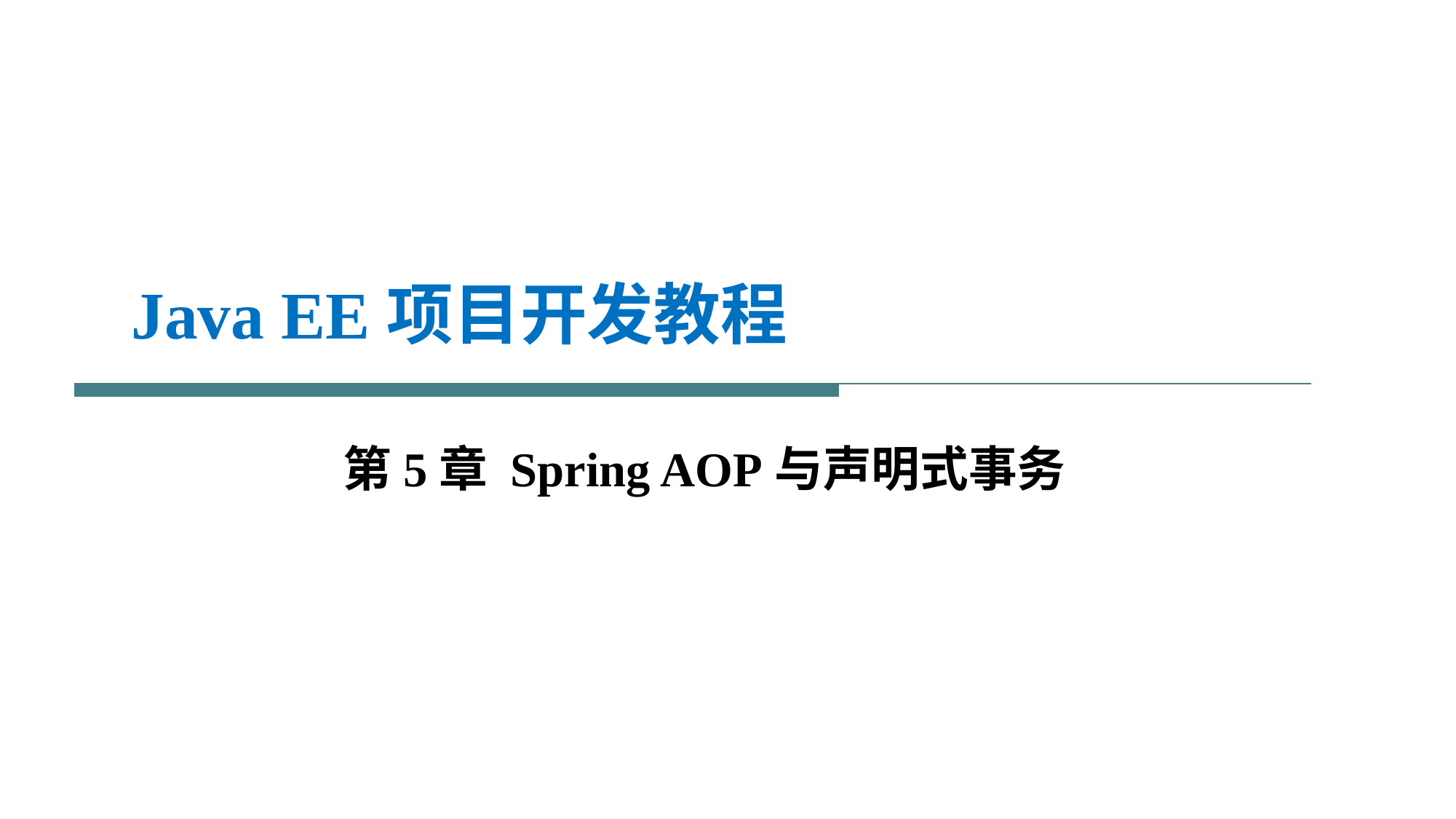

# Java EE项目开发教程
第5章 Spring AOP与声明式事务
1